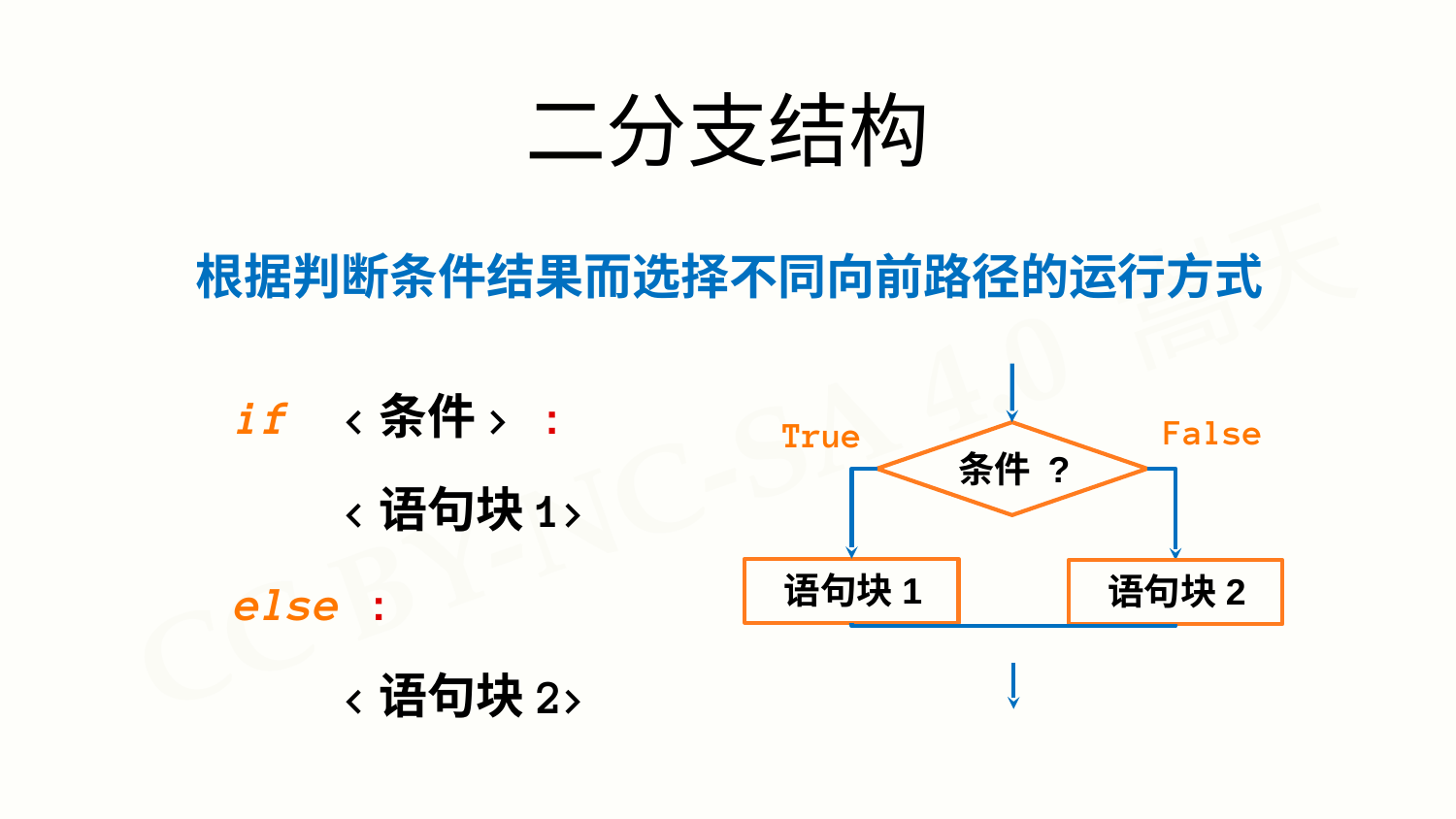

二分支结构
根据判断条件结果而选择不同向前路径的运行方式
if  <条件> :
    <语句块1>
else :
    <语句块2>
False
True

条件 ?

语句块1

语句块2